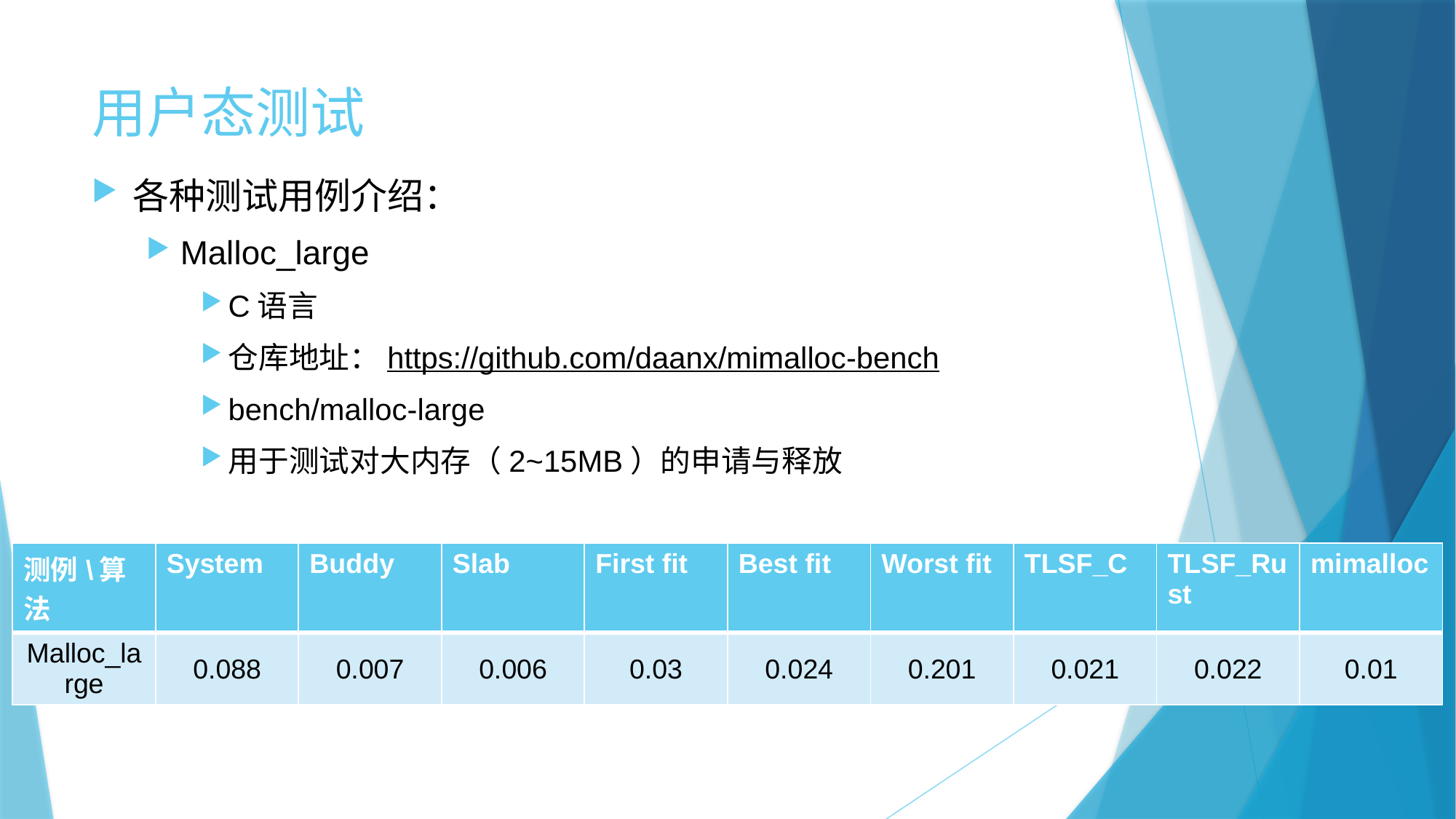

# 用户态测试
各种测试用例介绍：
Malloc_large
C语言
仓库地址：https://github.com/daanx/mimalloc-bench
bench/malloc-large
用于测试对大内存（2~15MB）的申请与释放

| 测例\算法 | System | Buddy | Slab | First fit | Best fit | Worst fit | TLSF\_C | TLSF\_Rust | mimalloc |
| --- | --- | --- | --- | --- | --- | --- | --- | --- | --- |
| Malloc\_large | 0.088 | 0.007 | 0.006 | 0.03 | 0.024 | 0.201 | 0.021 | 0.022 | 0.01 |